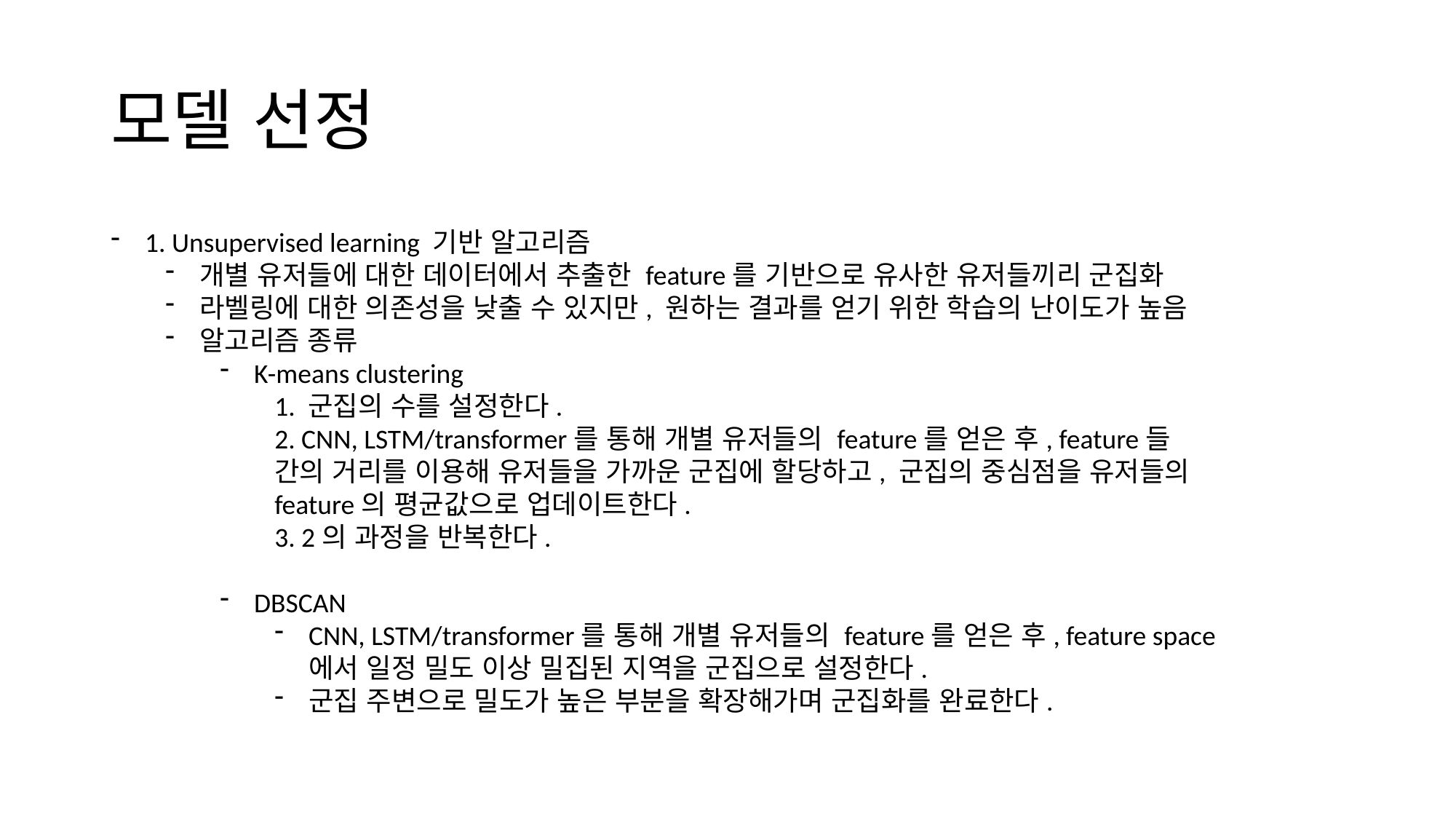

# 모델 선정
1. Unsupervised learning 기반 알고리즘
개별 유저들에 대한 데이터에서 추출한 feature를 기반으로 유사한 유저들끼리 군집화
라벨링에 대한 의존성을 낮출 수 있지만, 원하는 결과를 얻기 위한 학습의 난이도가 높음
알고리즘 종류
K-means clustering
1. 군집의 수를 설정한다.
2. CNN, LSTM/transformer를 통해 개별 유저들의 feature를 얻은 후, feature들 간의 거리를 이용해 유저들을 가까운 군집에 할당하고, 군집의 중심점을 유저들의 feature의 평균값으로 업데이트한다.
3. 2의 과정을 반복한다.

DBSCAN
CNN, LSTM/transformer를 통해 개별 유저들의 feature를 얻은 후, feature space에서 일정 밀도 이상 밀집된 지역을 군집으로 설정한다.
군집 주변으로 밀도가 높은 부분을 확장해가며 군집화를 완료한다.